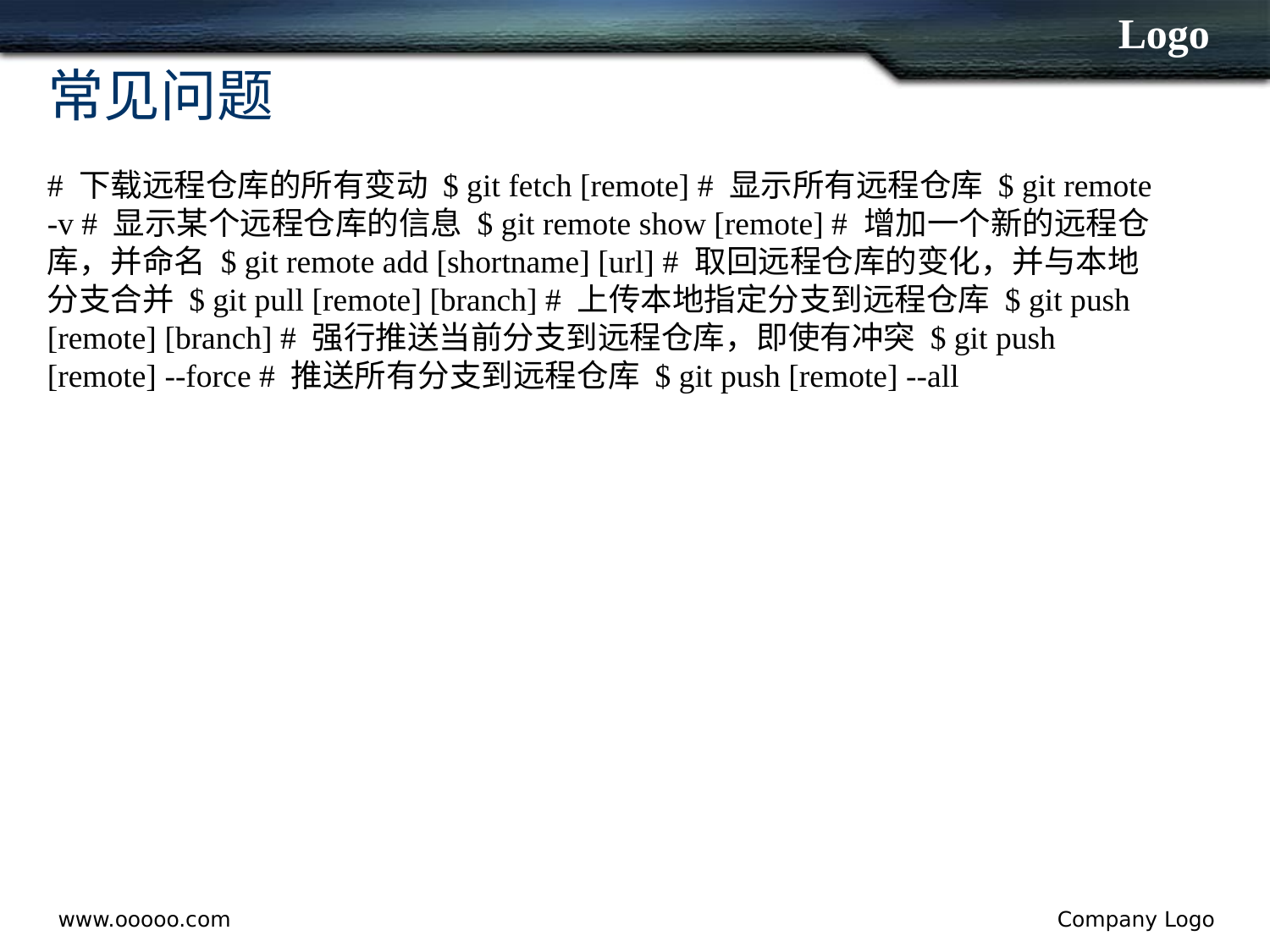

# 常见问题
# 下载远程仓库的所有变动 $ git fetch [remote] # 显示所有远程仓库 $ git remote -v # 显示某个远程仓库的信息 $ git remote show [remote] # 增加一个新的远程仓库，并命名 $ git remote add [shortname] [url] # 取回远程仓库的变化，并与本地分支合并 $ git pull [remote] [branch] # 上传本地指定分支到远程仓库 $ git push [remote] [branch] # 强行推送当前分支到远程仓库，即使有冲突 $ git push [remote] --force # 推送所有分支到远程仓库 $ git push [remote] --all
www.ooooo.com
Company Logo